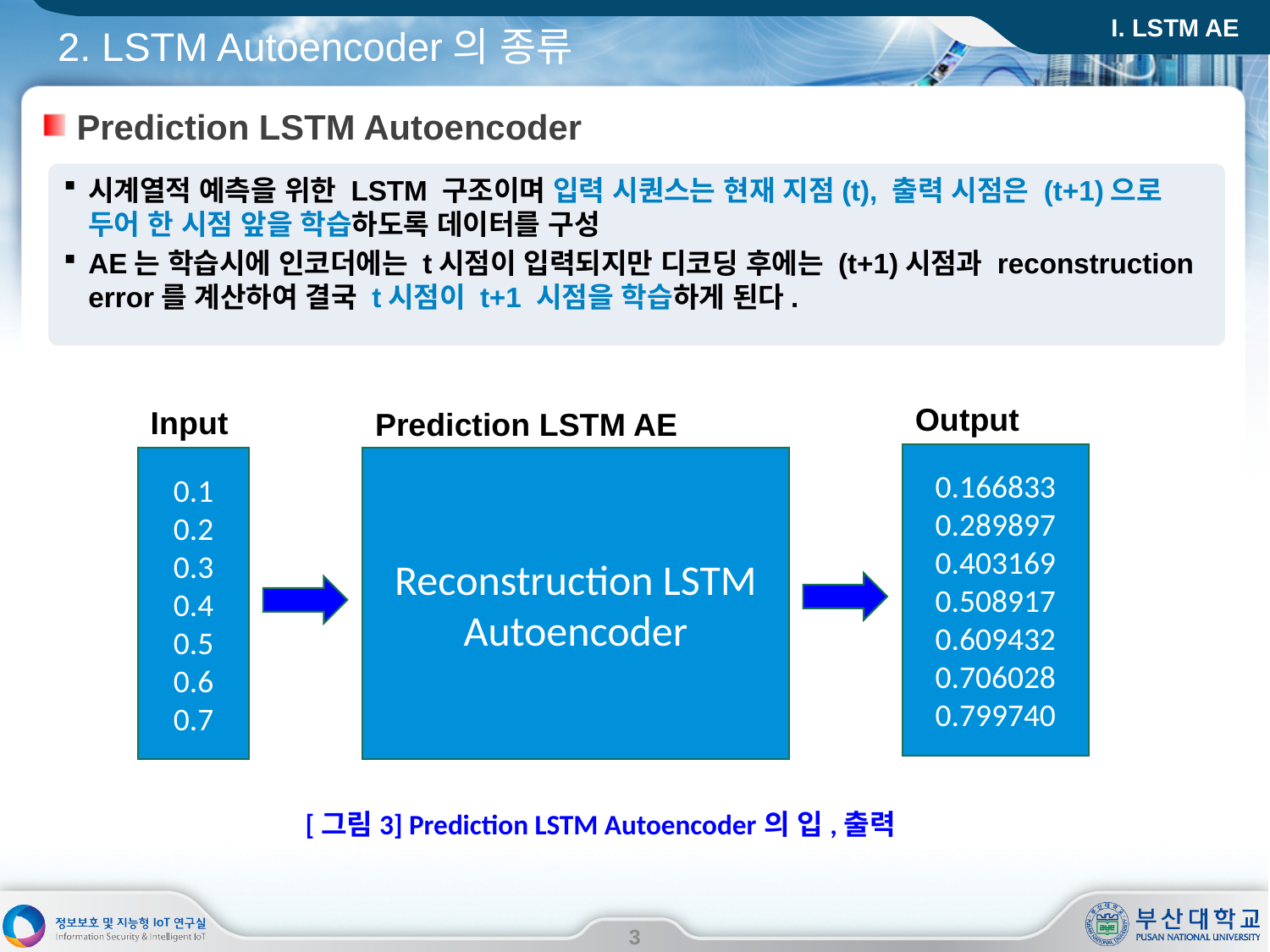

I. LSTM AE
# 2. LSTM Autoencoder의 종류
 Prediction LSTM Autoencoder
시계열적 예측을 위한 LSTM 구조이며 입력 시퀀스는 현재 지점(t), 출력 시점은 (t+1)으로 두어 한 시점 앞을 학습하도록 데이터를 구성
AE는 학습시에 인코더에는 t시점이 입력되지만 디코딩 후에는 (t+1)시점과 reconstruction error를 계산하여 결국 t시점이 t+1 시점을 학습하게 된다.

Output
Input
Prediction LSTM AE
0.166833
0.289897
0.403169
0.508917
0.609432
0.706028
0.799740
0.1
0.2
0.3
0.4
0.5
0.6
0.7
Reconstruction LSTM
Autoencoder

 [그림3] Prediction LSTM Autoencoder의 입,출력
3